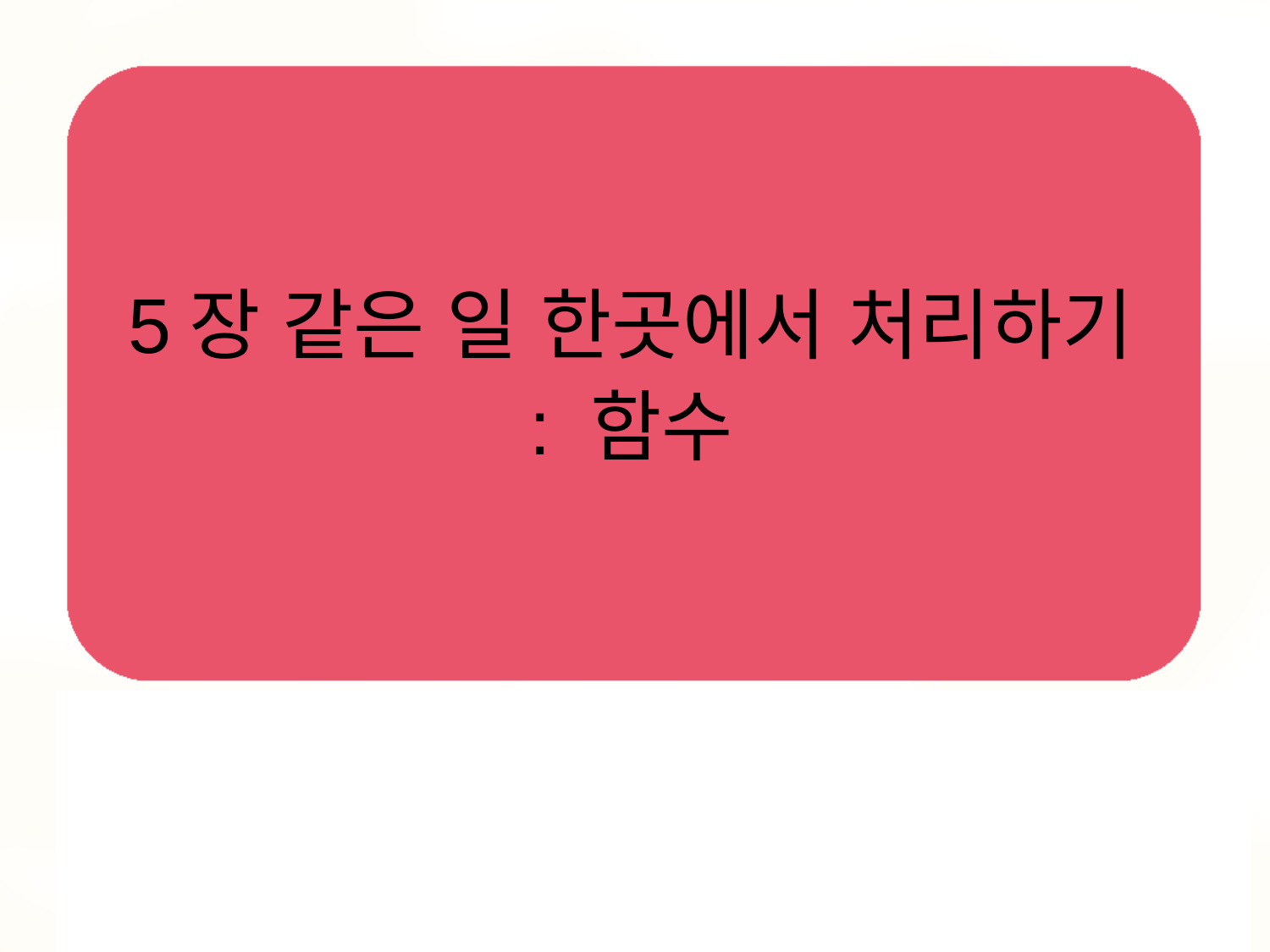

# 5장 같은 일 한곳에서 처리하기 : 함수